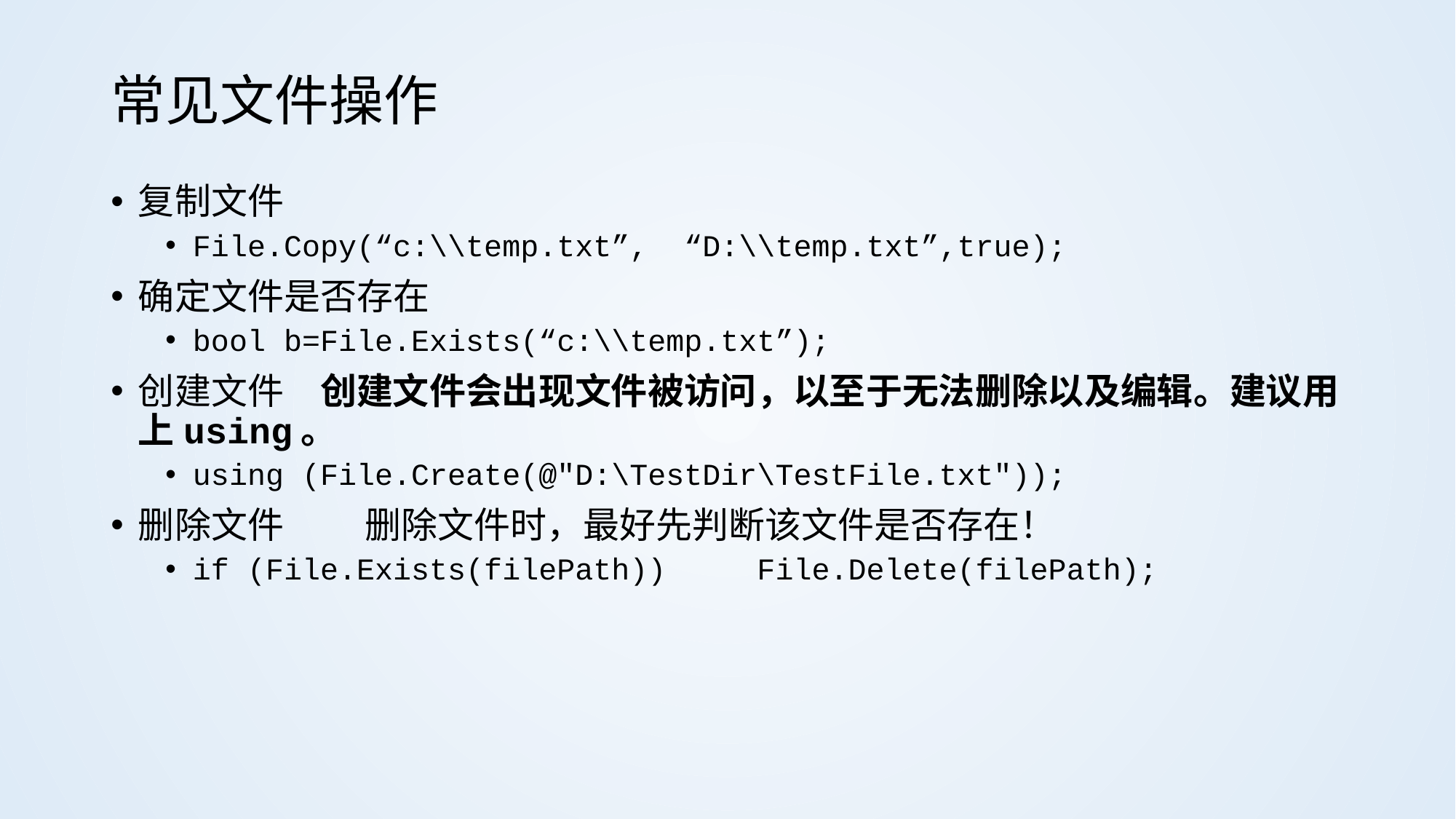

# 常见文件操作
复制文件
File.Copy(“c:\\temp.txt”,  “D:\\temp.txt”,true);
确定文件是否存在
bool b=File.Exists(“c:\\temp.txt”);
创建文件　创建文件会出现文件被访问，以至于无法删除以及编辑。建议用上using。
using (File.Create(@"D:\TestDir\TestFile.txt"));
删除文件 　　删除文件时，最好先判断该文件是否存在！
if (File.Exists(filePath))     File.Delete(filePath);